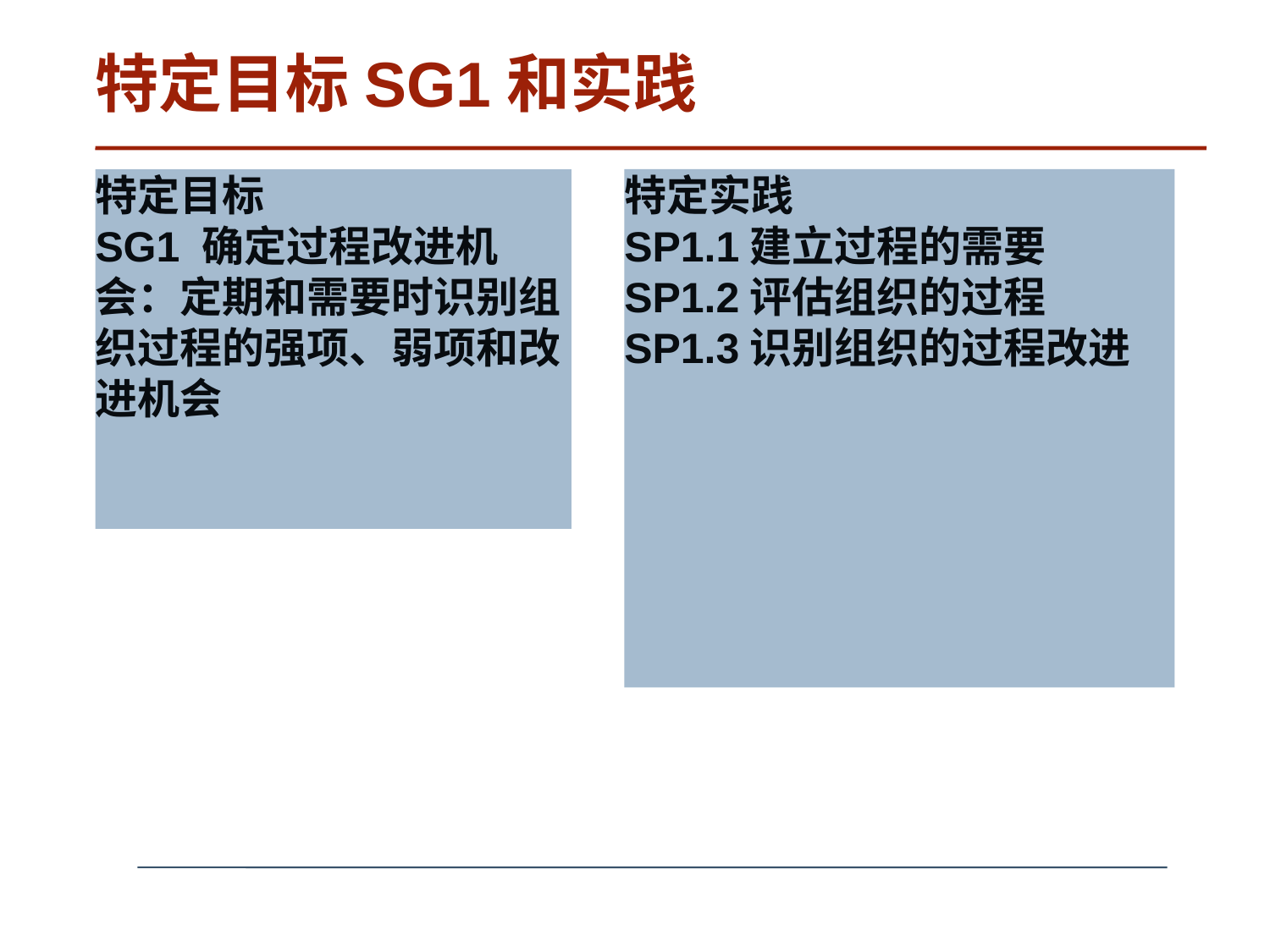

# 特定目标SG1和实践
特定目标
SG1 确定过程改进机会：定期和需要时识别组织过程的强项、弱项和改进机会
特定实践
SP1.1建立过程的需要
SP1.2评估组织的过程
SP1.3识别组织的过程改进